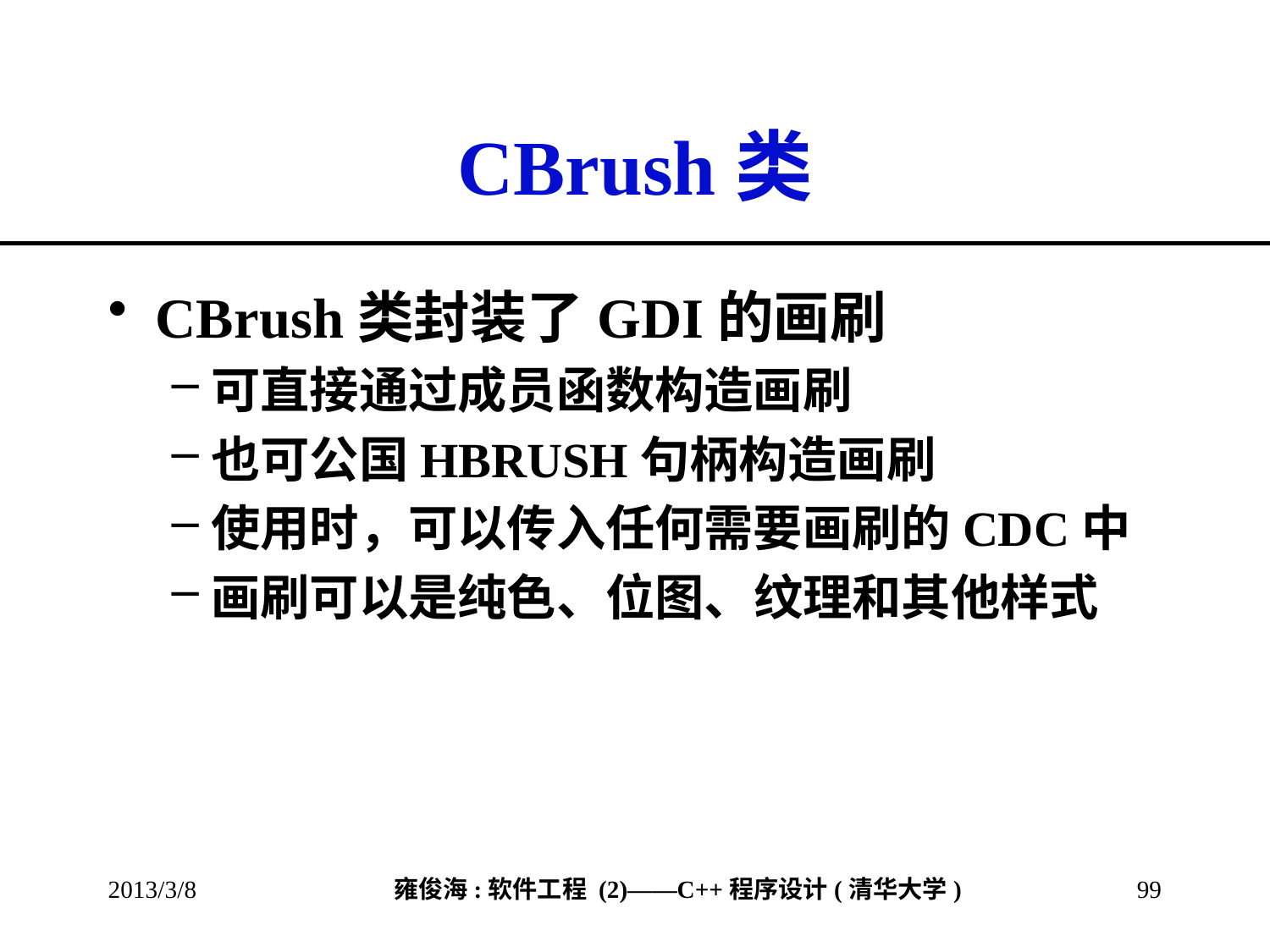

# CBrush类
CBrush类封装了GDI的画刷
可直接通过成员函数构造画刷
也可公国HBRUSH句柄构造画刷
使用时，可以传入任何需要画刷的CDC中
画刷可以是纯色、位图、纹理和其他样式
2013/3/8
99